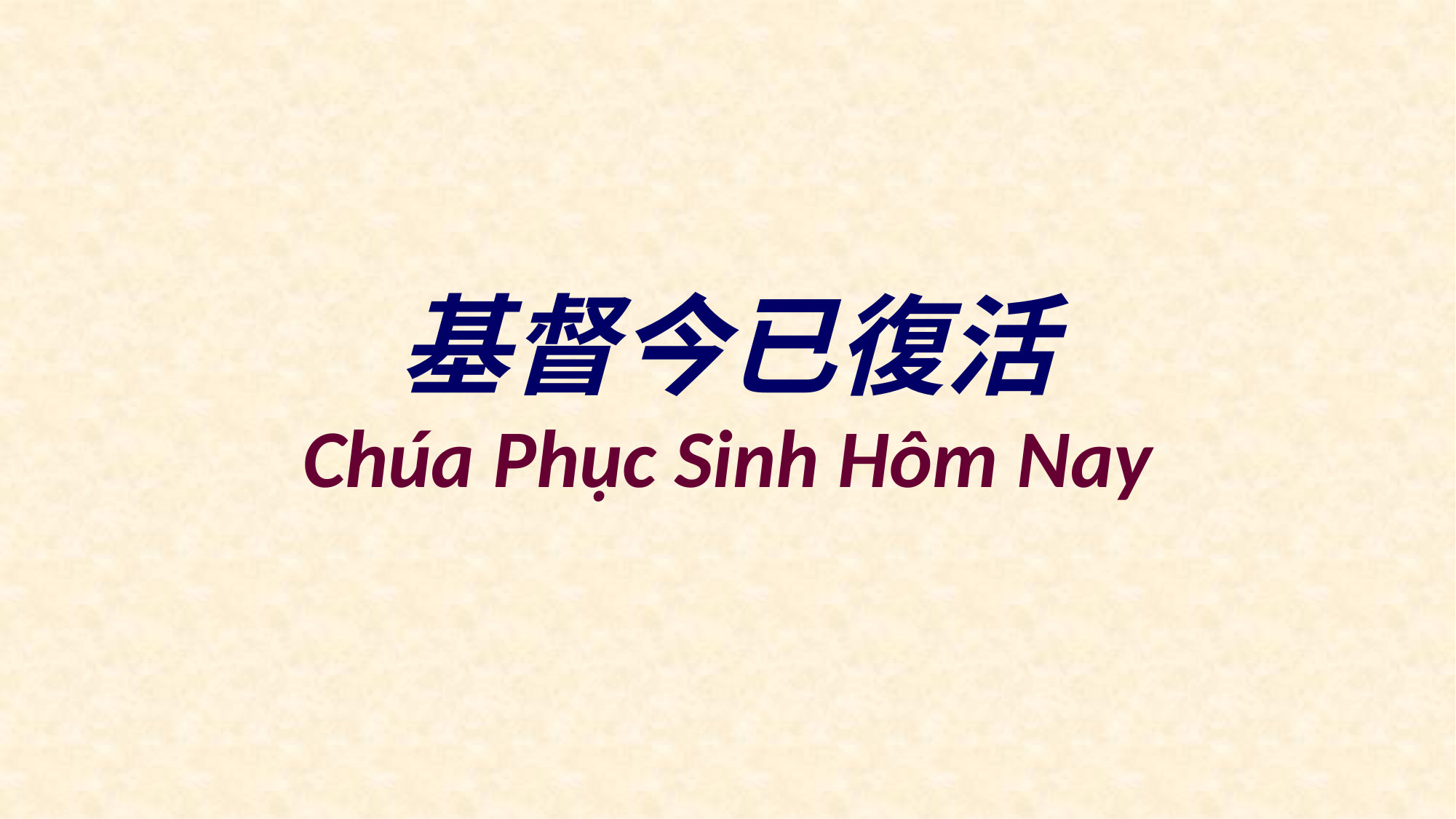

# 基督今已復活
Chúa Phục Sinh Hôm Nay